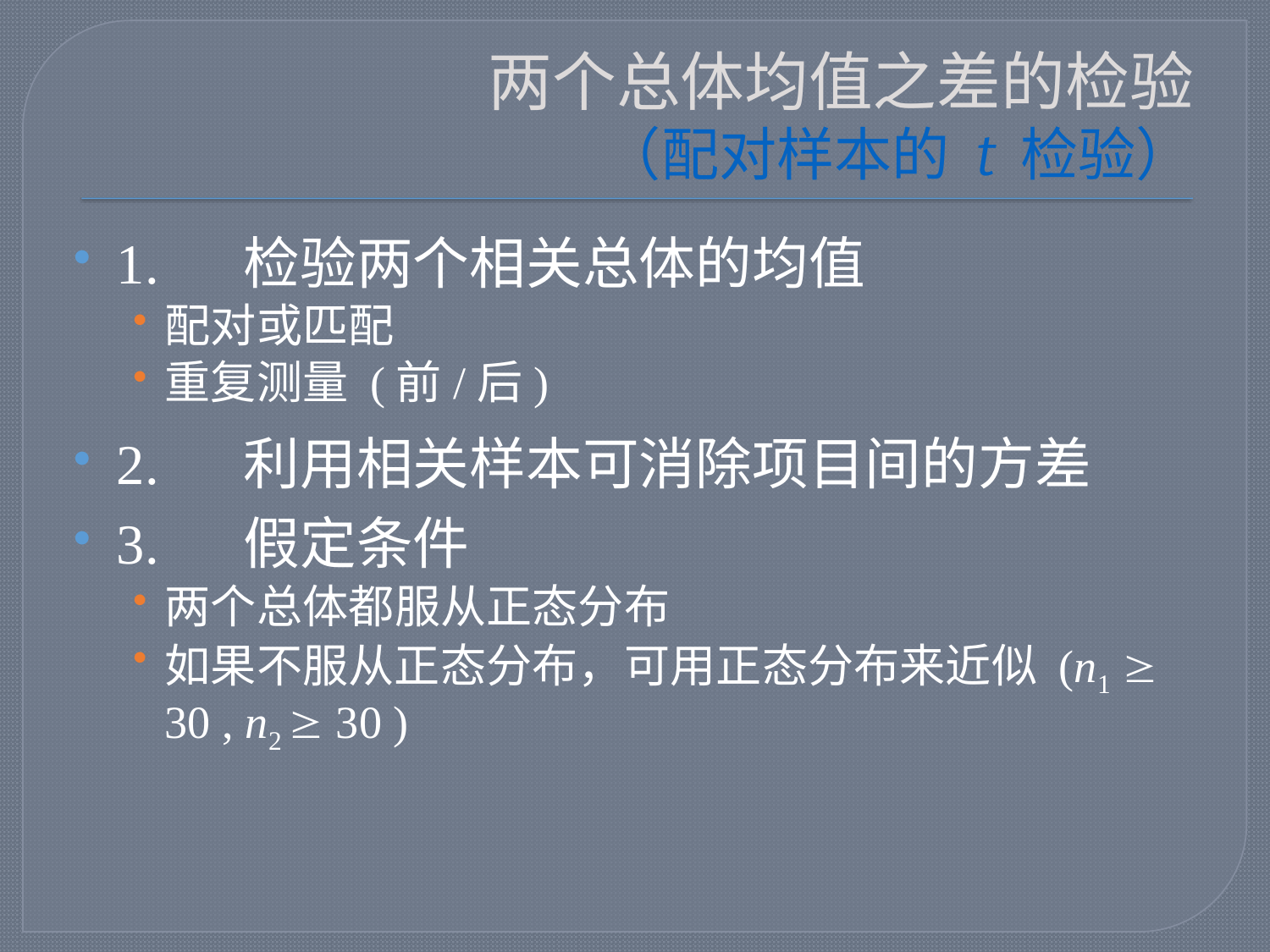

# 两个总体均值之差的检验 （配对样本的 t 检验）
1.	检验两个相关总体的均值
配对或匹配
重复测量 (前/后)
2.	利用相关样本可消除项目间的方差
3.	假定条件
两个总体都服从正态分布
如果不服从正态分布，可用正态分布来近似 (n1 ≥ 30 , n2 ≥ 30 )